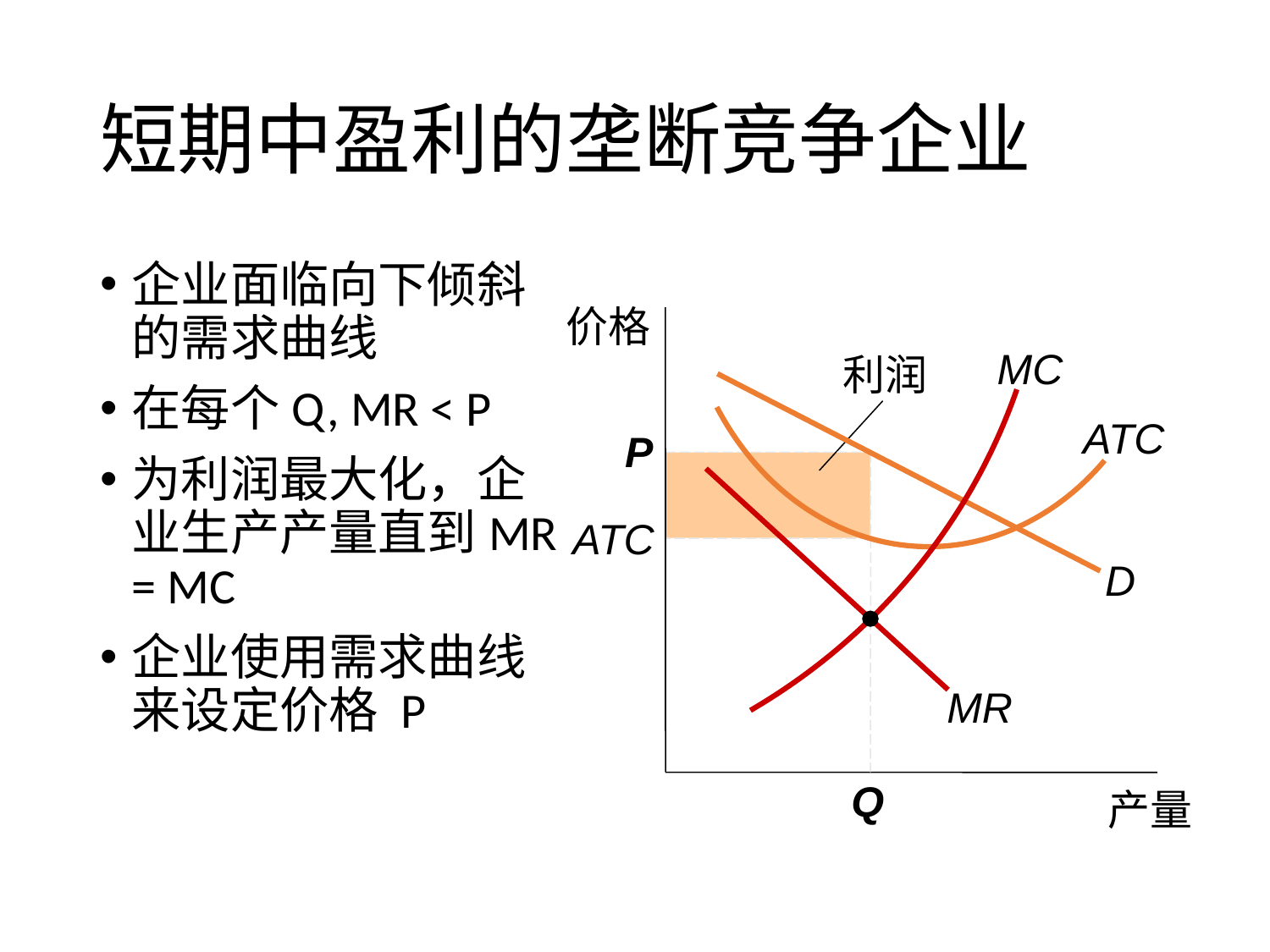

# 短期中盈利的垄断竞争企业

MC

ATC
企业面临向下倾斜的需求曲线
在每个Q, MR < P
为利润最大化，企业生产产量直到MR = MC
企业使用需求曲线来设定价格 P

价格

产量
利润

D
P

MR
ATC

Q